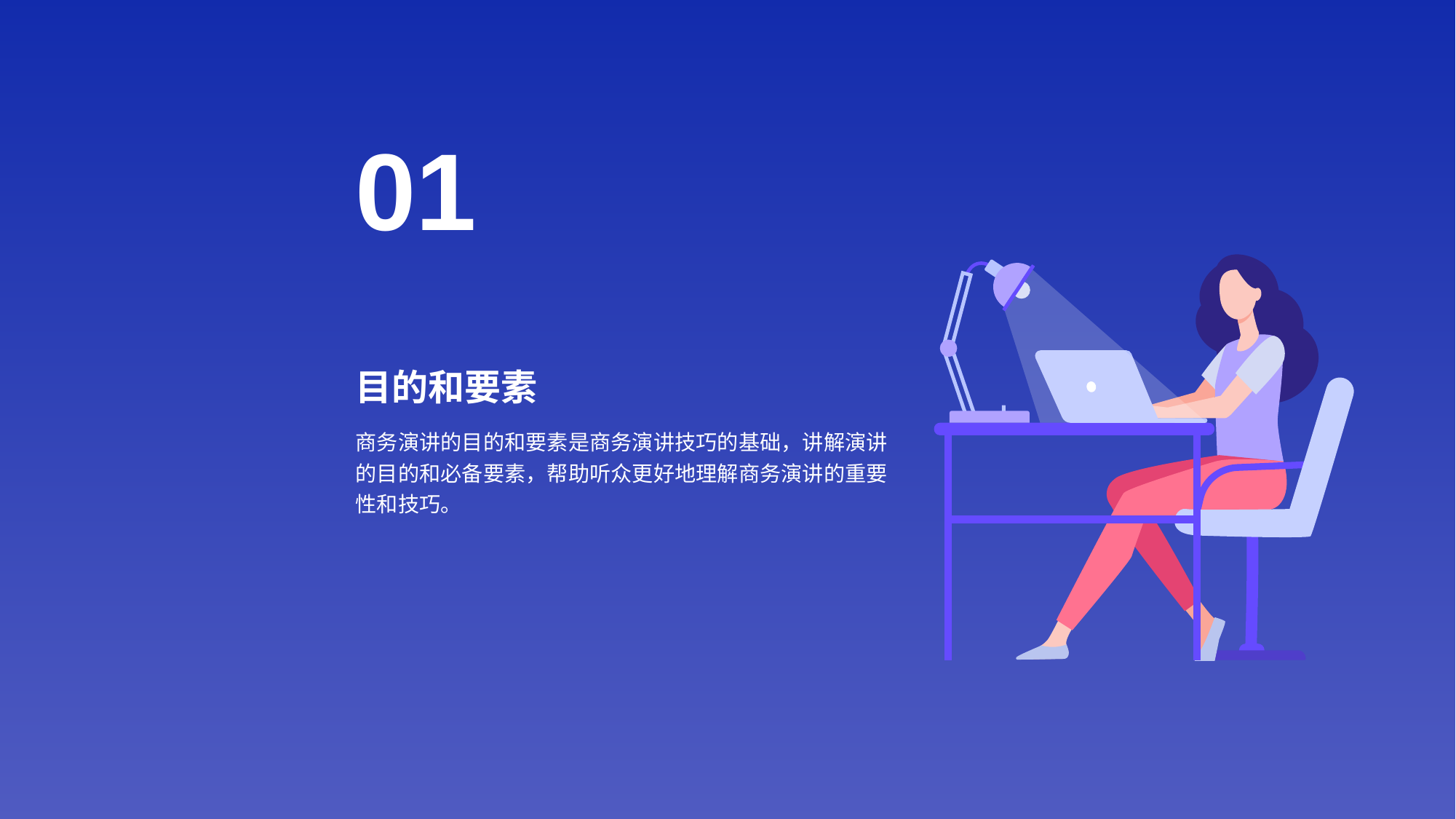

01
# 目的和要素
商务演讲的目的和要素是商务演讲技巧的基础，讲解演讲的目的和必备要素，帮助听众更好地理解商务演讲的重要性和技巧。